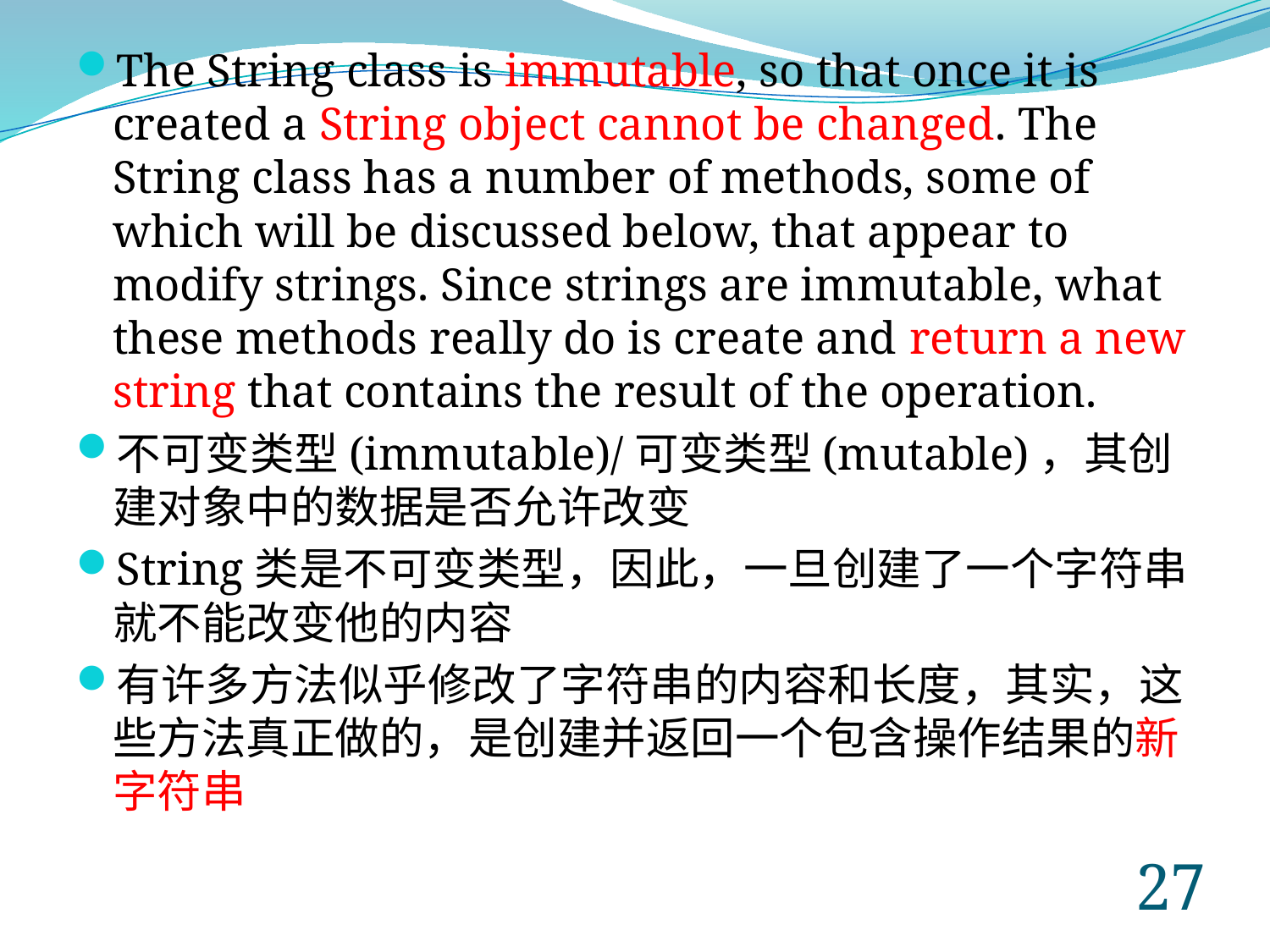

The String class is immutable, so that once it is created a String object cannot be changed. The String class has a number of methods, some of which will be discussed below, that appear to modify strings. Since strings are immutable, what these methods really do is create and return a new string that contains the result of the operation.
不可变类型(immutable)/可变类型(mutable)，其创建对象中的数据是否允许改变
String类是不可变类型，因此，一旦创建了一个字符串就不能改变他的内容
有许多方法似乎修改了字符串的内容和长度，其实，这些方法真正做的，是创建并返回一个包含操作结果的新字符串
27